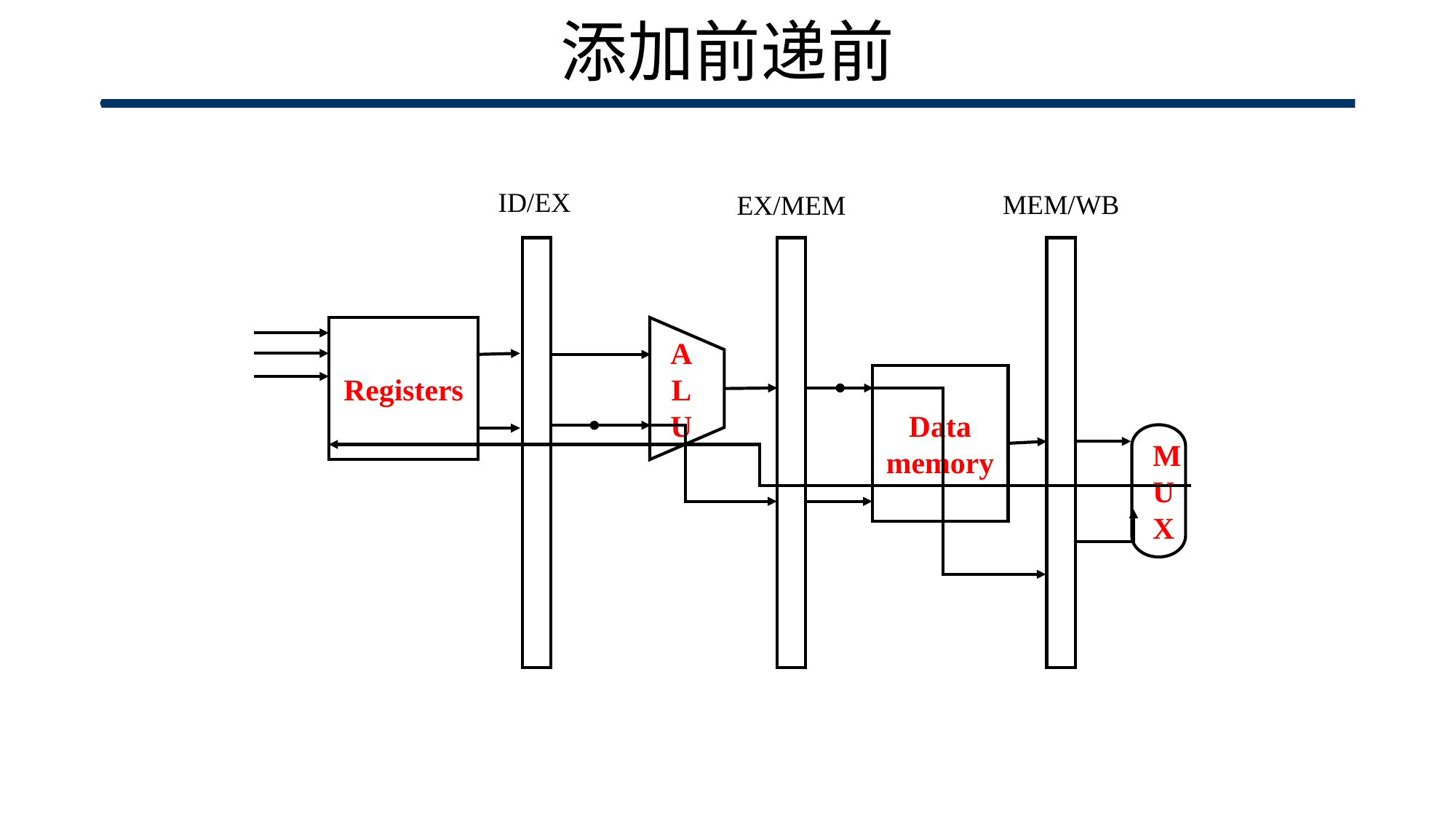

# 添加前递前
ID/EX

MEM/WB

EX/MEM

A
L
U

Registers
Data
memory
M
U
X